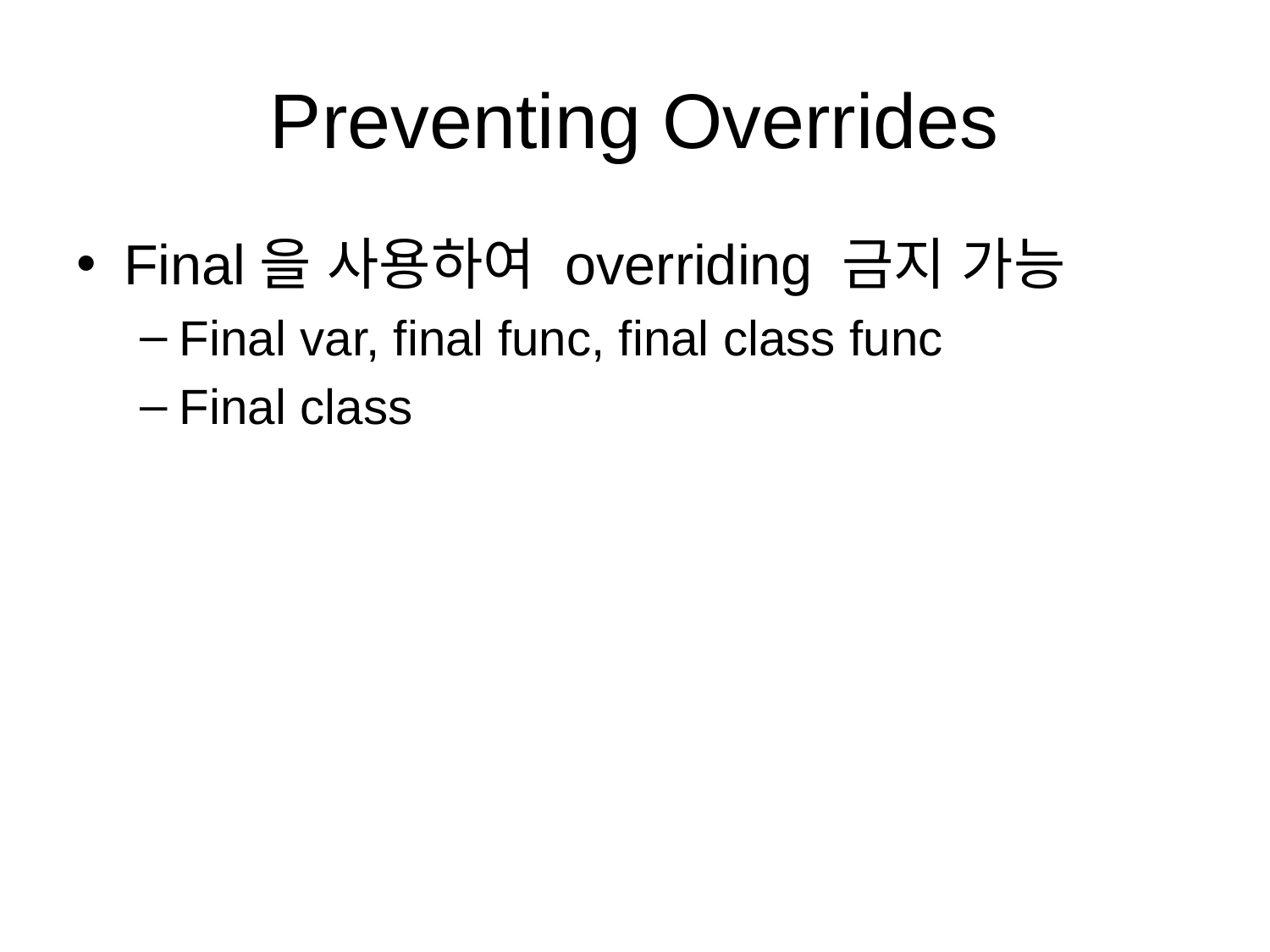

# Preventing Overrides
Final을 사용하여 overriding 금지 가능
Final var, final func, final class func
Final class